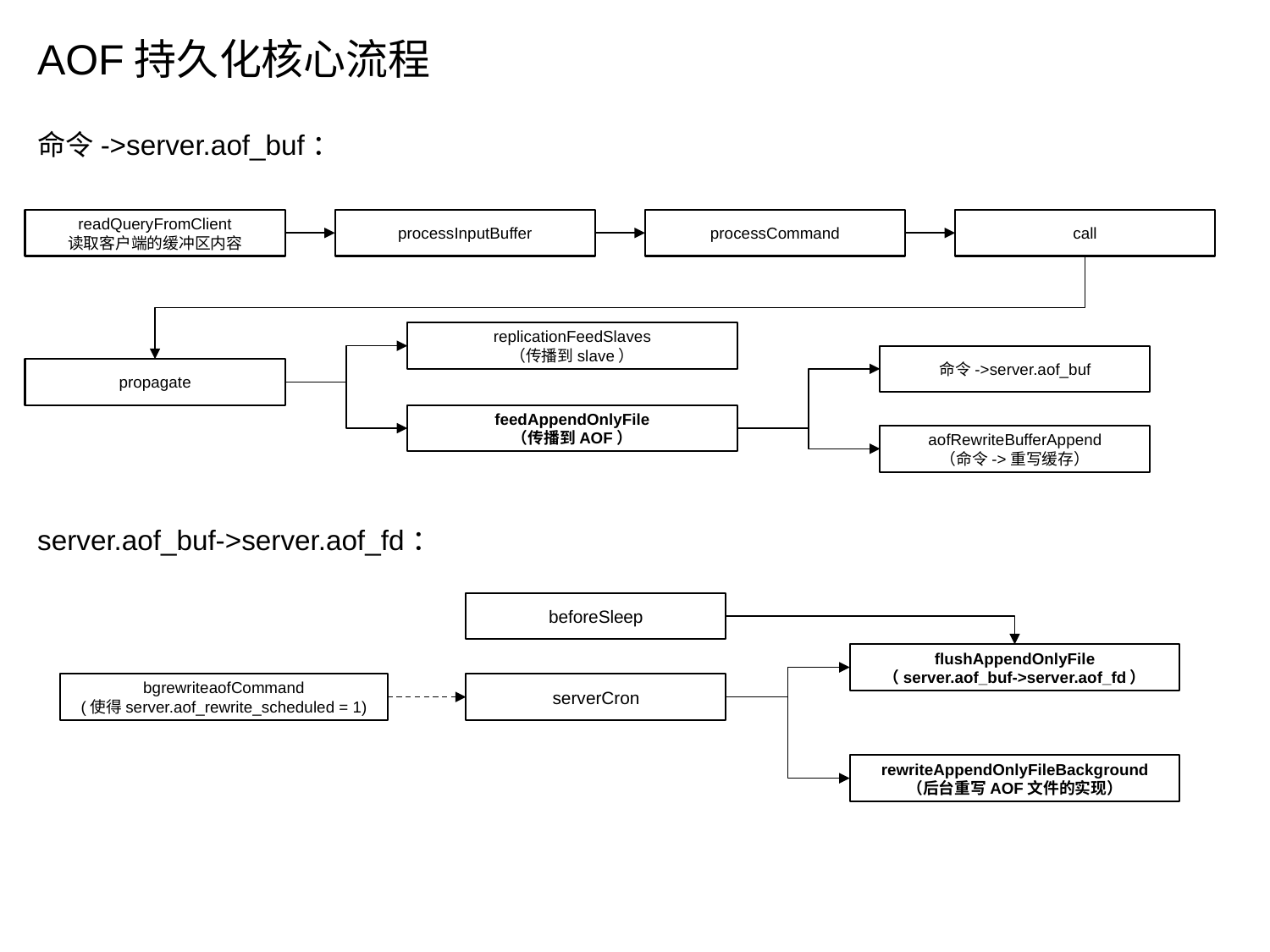

AOF持久化核心流程
命令->server.aof_buf：
processInputBuffer
processCommand
call
readQueryFromClient
读取客户端的缓冲区内容
replicationFeedSlaves
（传播到slave）
命令->server.aof_buf
propagate
feedAppendOnlyFile
（传播到AOF）
aofRewriteBufferAppend
（命令->重写缓存）
server.aof_buf->server.aof_fd：
beforeSleep
flushAppendOnlyFile
（server.aof_buf->server.aof_fd）
bgrewriteaofCommand
(使得server.aof_rewrite_scheduled = 1)
serverCron
rewriteAppendOnlyFileBackground
（后台重写AOF文件的实现）